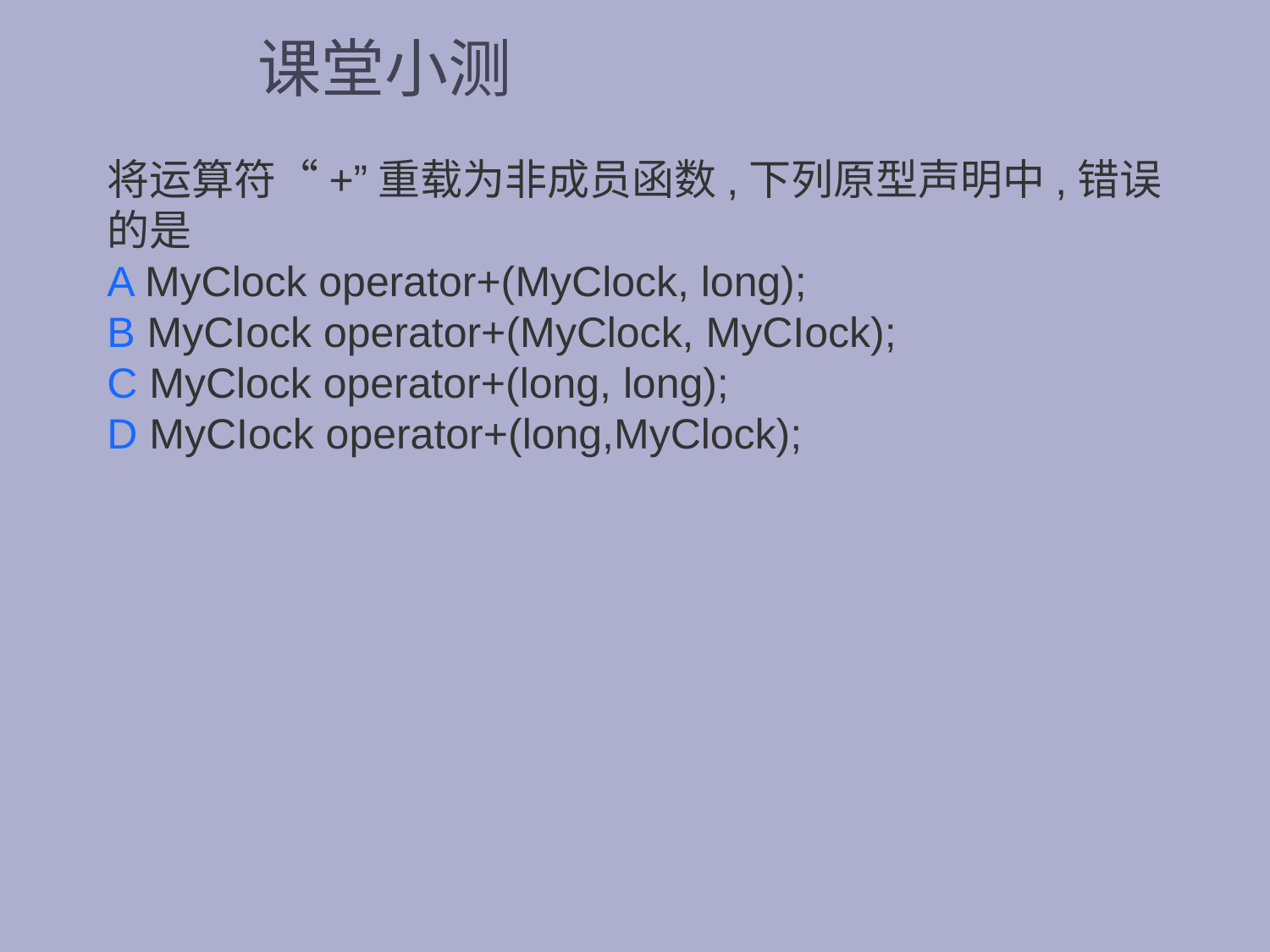

# 课堂小测
将运算符“+”重载为非成员函数,下列原型声明中,错误的是
A MyClock operator+(MyClock, long);
B MyCIock operator+(MyClock, MyCIock);
C MyClock operator+(long, long);
D MyCIock operator+(long,MyClock);